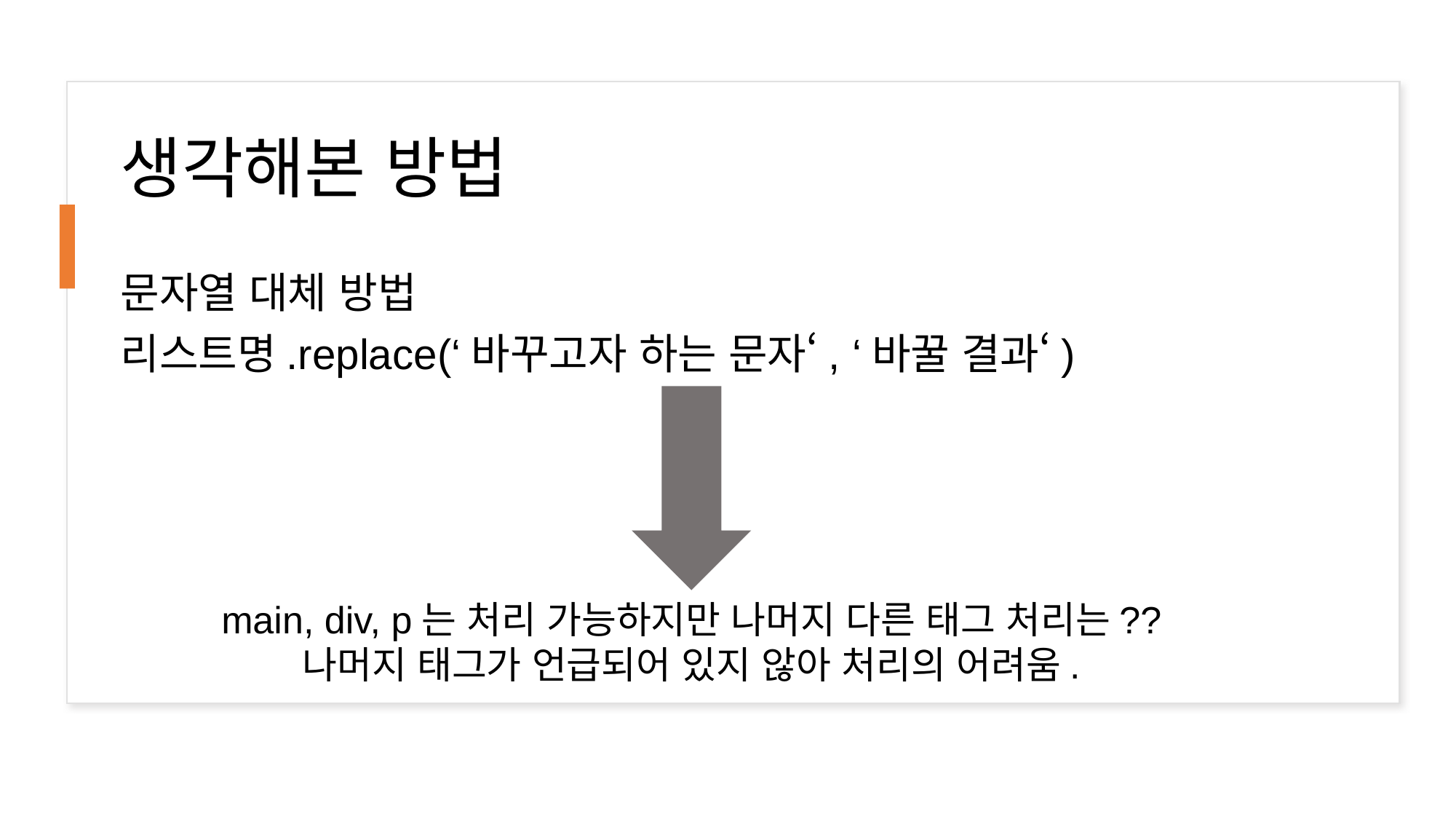

# 생각해본 방법

문자열 대체 방법
리스트명.replace(‘바꾸고자 하는 문자‘, ‘바꿀 결과‘)

main, div, p는 처리 가능하지만 나머지 다른 태그 처리는??
나머지 태그가 언급되어 있지 않아 처리의 어려움.